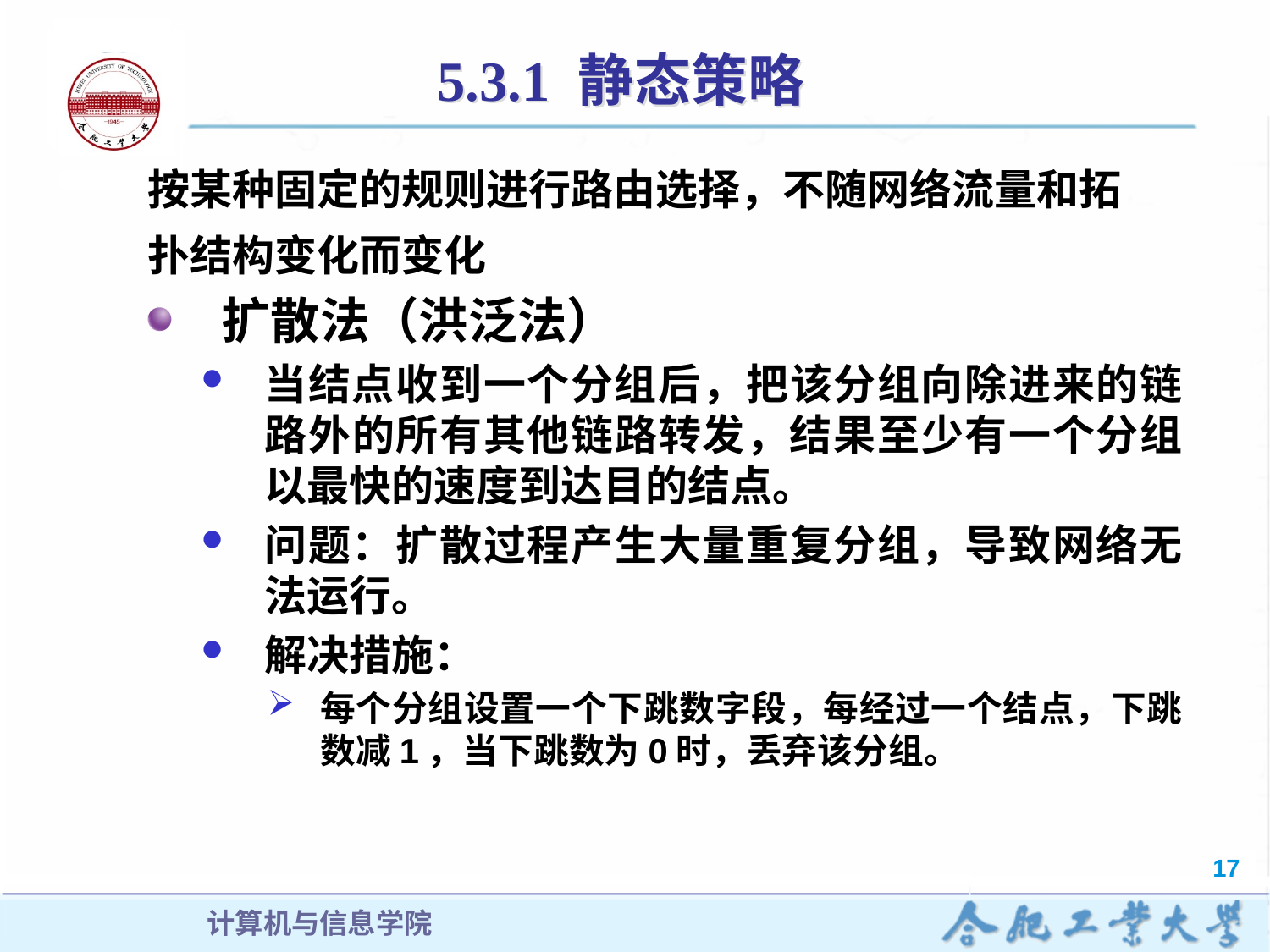

# 5.3.1 静态策略
按某种固定的规则进行路由选择，不随网络流量和拓扑结构变化而变化
扩散法（洪泛法）
当结点收到一个分组后，把该分组向除进来的链路外的所有其他链路转发，结果至少有一个分组以最快的速度到达目的结点。
问题：扩散过程产生大量重复分组，导致网络无法运行。
解决措施：
每个分组设置一个下跳数字段，每经过一个结点，下跳数减1，当下跳数为0时，丢弃该分组。